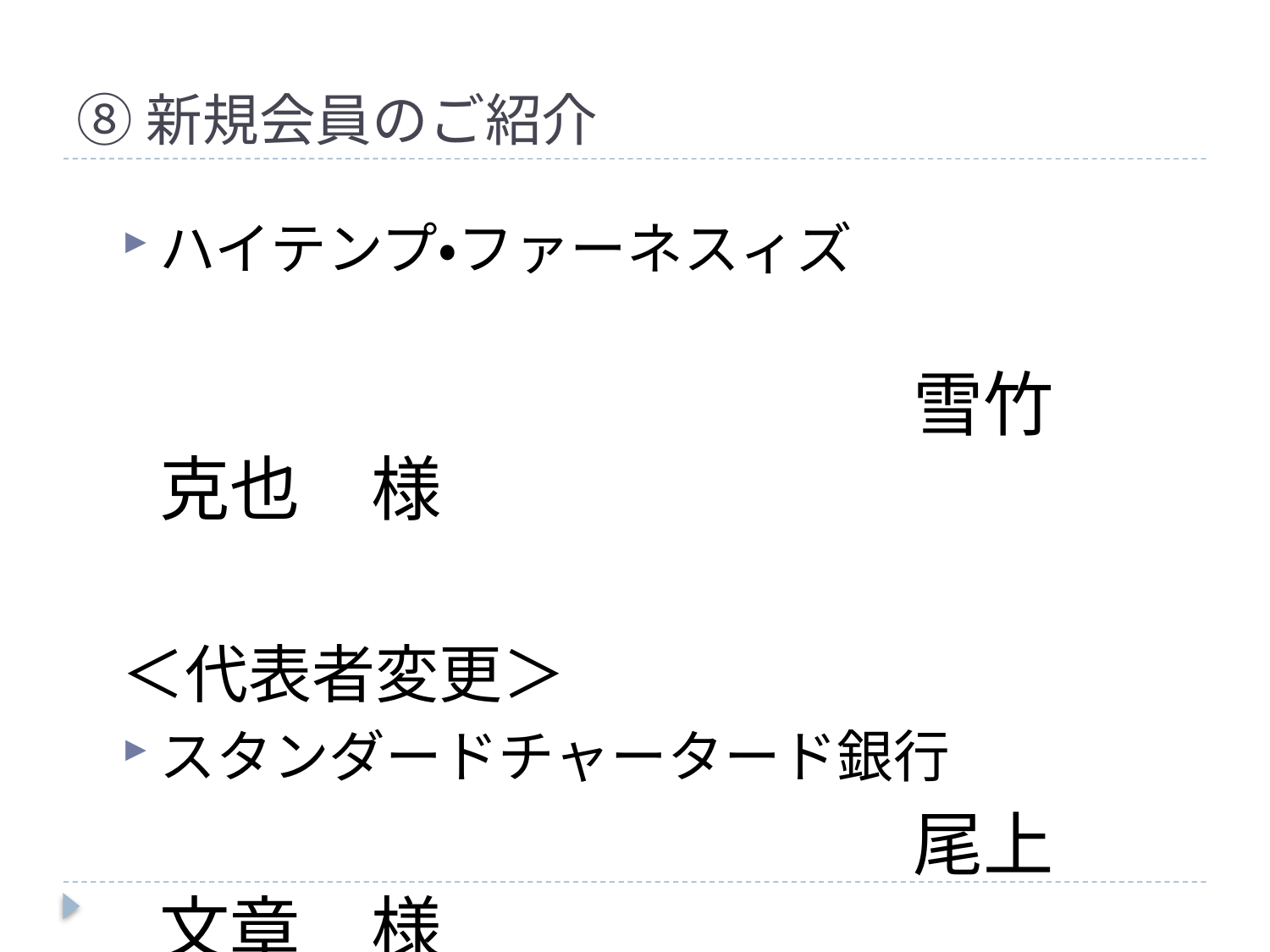

⑧新規会員のご紹介

ハイテンプ・ファーネスィズ
　　　　　　　　　　　　　　雪竹　克也　様

＜代表者変更＞
スタンダードチャータード銀行
　　　　　　　　　　　　　　尾上　文章　様
フォックスマンダル法律事務所
　　　　　　　　　　　　　　奥野　剛史　様